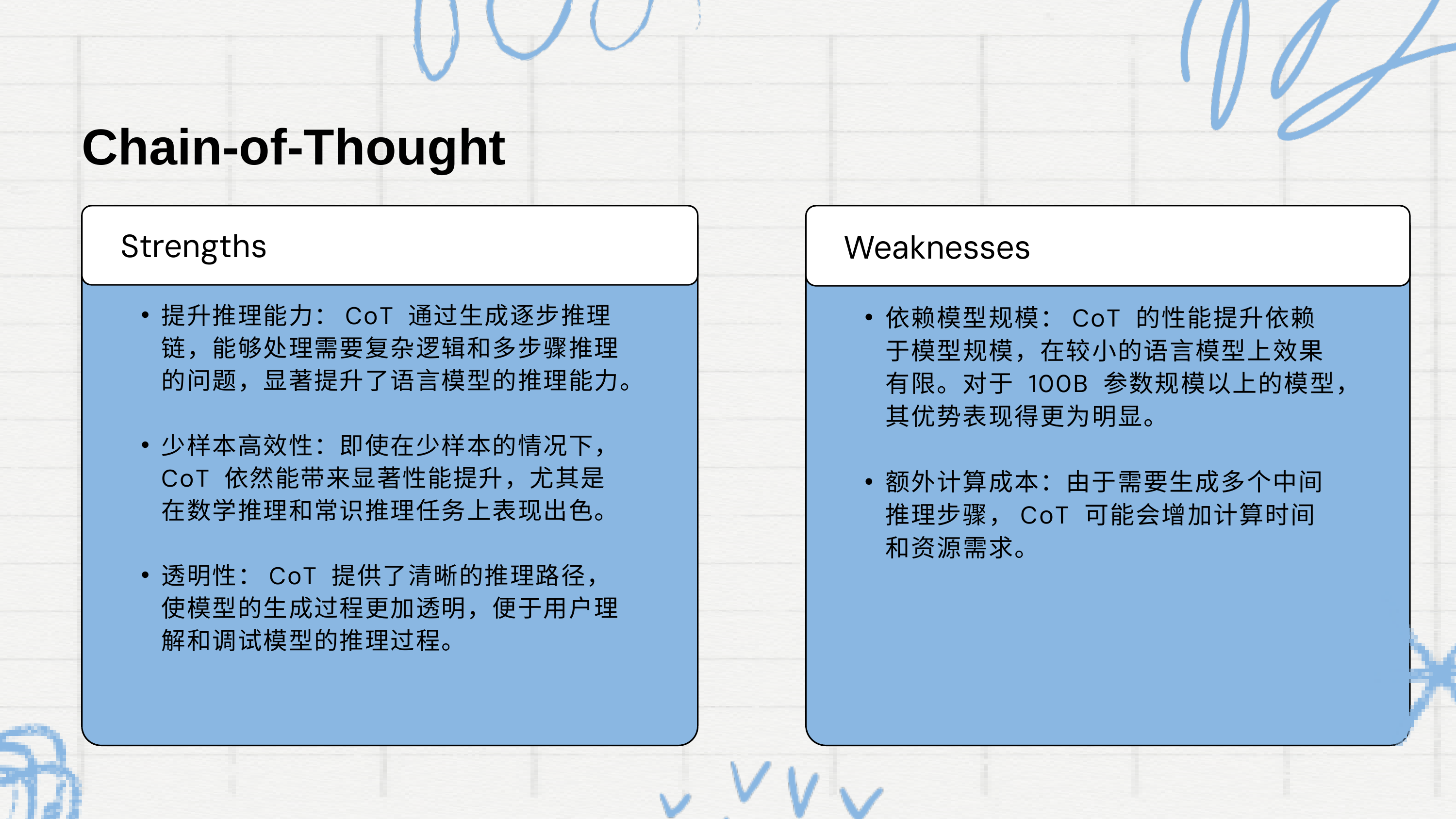

Chain-of-Thought

Strengths
Weaknesses
提升推理能力：CoT 通过生成逐步推理链，能够处理需要复杂逻辑和多步骤推理的问题，显著提升了语言模型的推理能力。

少样本高效性：即使在少样本的情况下，CoT 依然能带来显著性能提升，尤其是在数学推理和常识推理任务上表现出色。

透明性：CoT 提供了清晰的推理路径，使模型的生成过程更加透明，便于用户理解和调试模型的推理过程。

依赖模型规模：CoT 的性能提升依赖于模型规模，在较小的语言模型上效果有限。对于 100B 参数规模以上的模型，其优势表现得更为明显。

额外计算成本：由于需要生成多个中间推理步骤，CoT 可能会增加计算时间和资源需求。